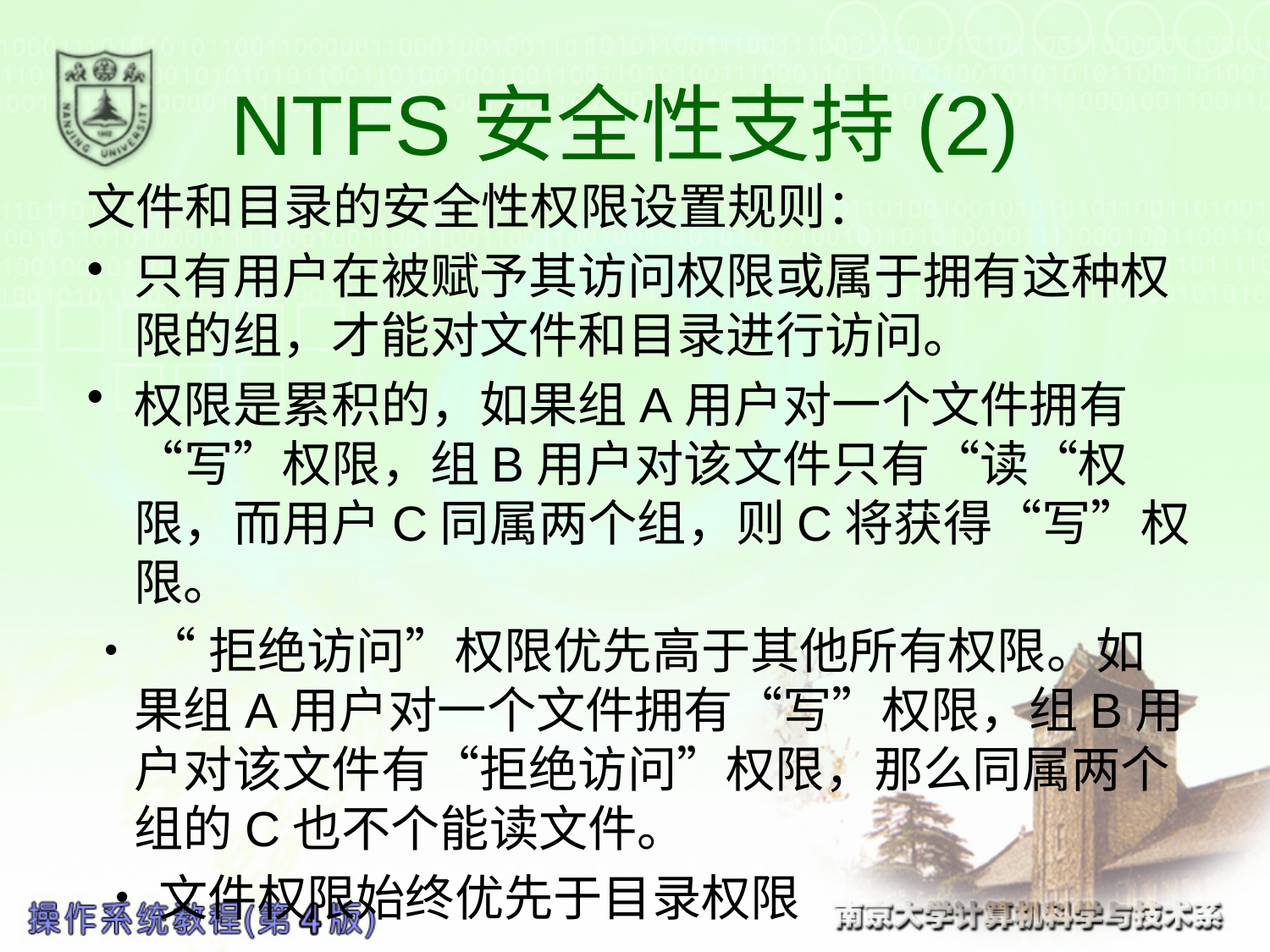

# NTFS安全性支持(2)
文件和目录的安全性权限设置规则：
只有用户在被赋予其访问权限或属于拥有这种权限的组，才能对文件和目录进行访问。
权限是累积的，如果组A用户对一个文件拥有“写”权限，组B用户对该文件只有“读“权限，而用户C同属两个组，则C将获得“写”权限。
• “拒绝访问”权限优先高于其他所有权限。如果组A用户对一个文件拥有“写”权限，组B用户对该文件有“拒绝访问”权限，那么同属两个组的C也不个能读文件。
 •文件权限始终优先于目录权限